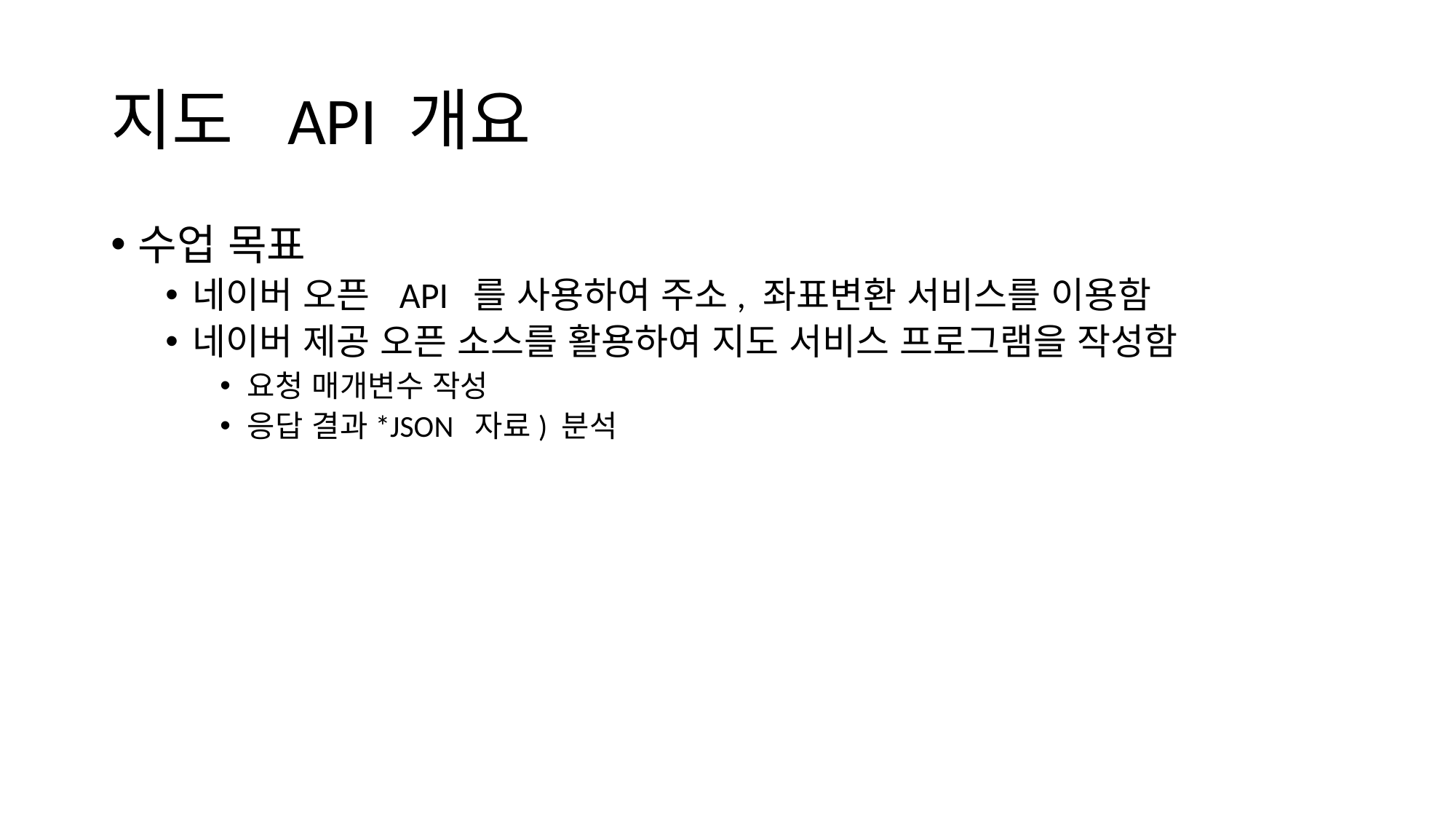

# 지도  API 개요
수업 목표
네이버 오픈  API  를 사용하여 주소, 좌표변환 서비스를 이용함
네이버 제공 오픈 소스를 활용하여 지도 서비스 프로그램을 작성함
요청 매개변수 작성
응답 결과*JSON  자료) 분석